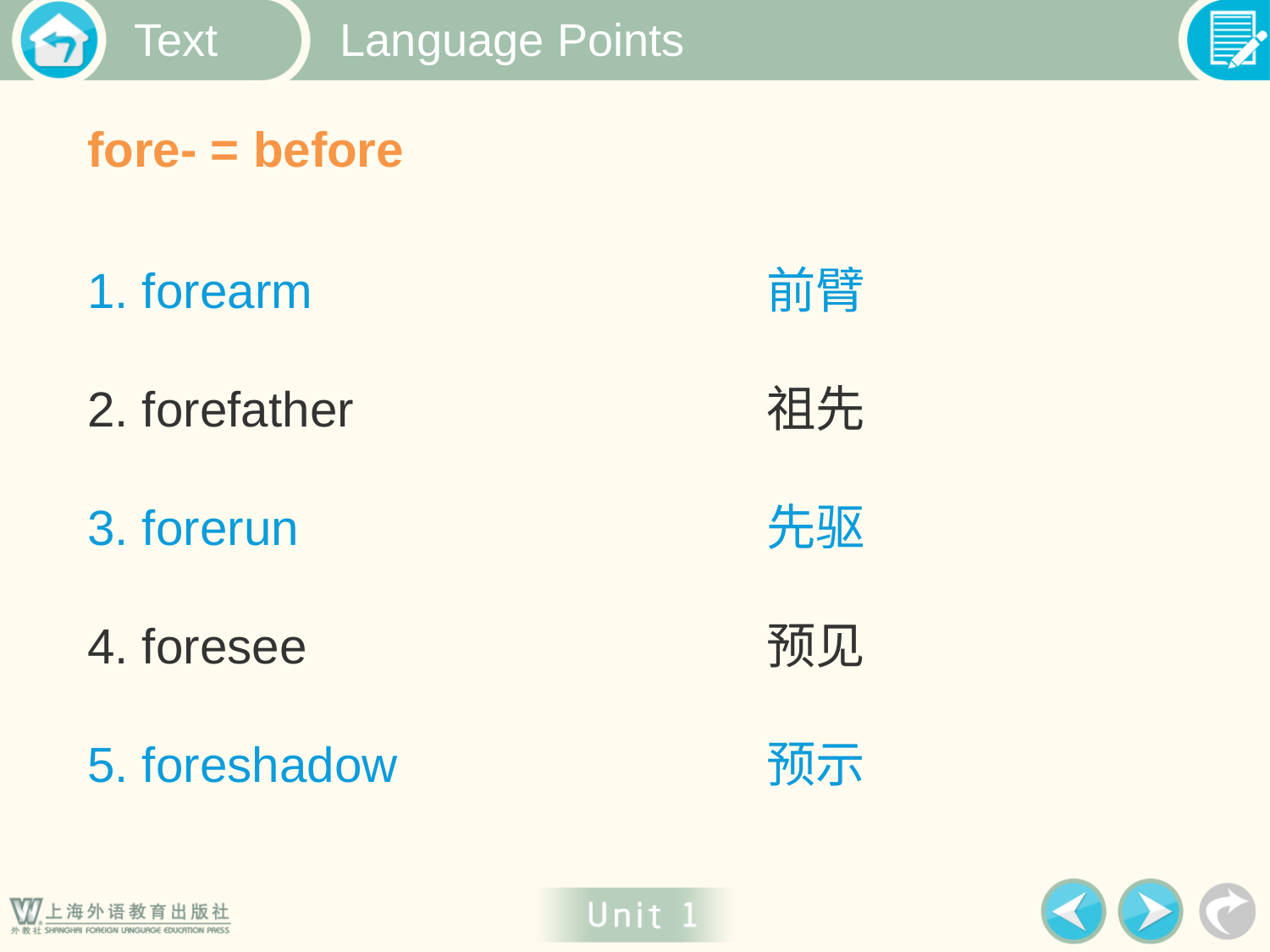

Language Points
fore- = before
1. forearm
2. forefather
3. forerun
4. foresee
5. foreshadow
前臂
祖先
先驱
预见
预示